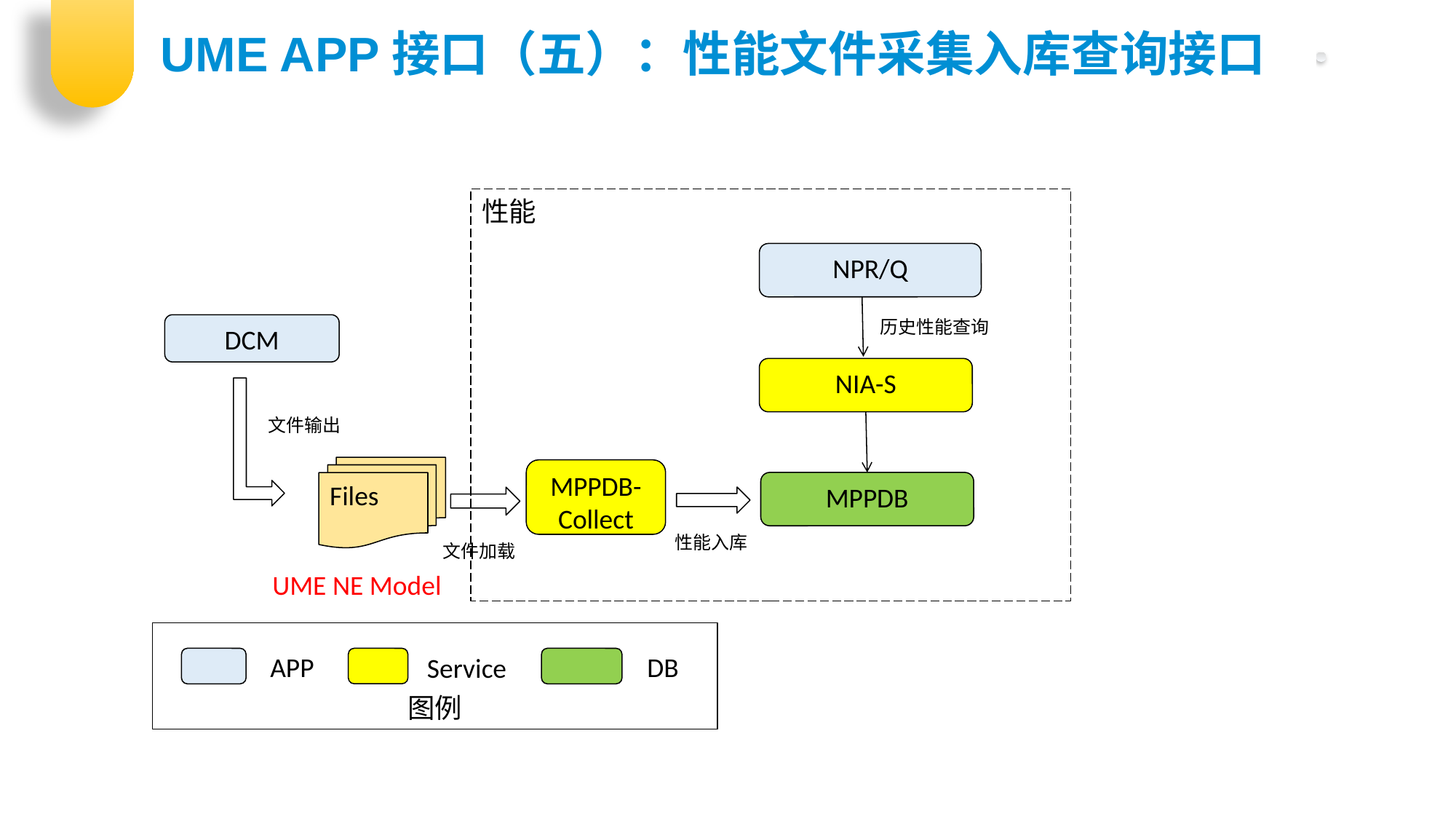

UME APP接口（五）：性能文件采集入库查询接口

性能
NPR/Q
历史性能查询
DCM
NIA-S
文件输出

Files
MPPDB-Collect
MPPDB

性能入库
文件加载
UME NE Model
图例
APP
DB
Service